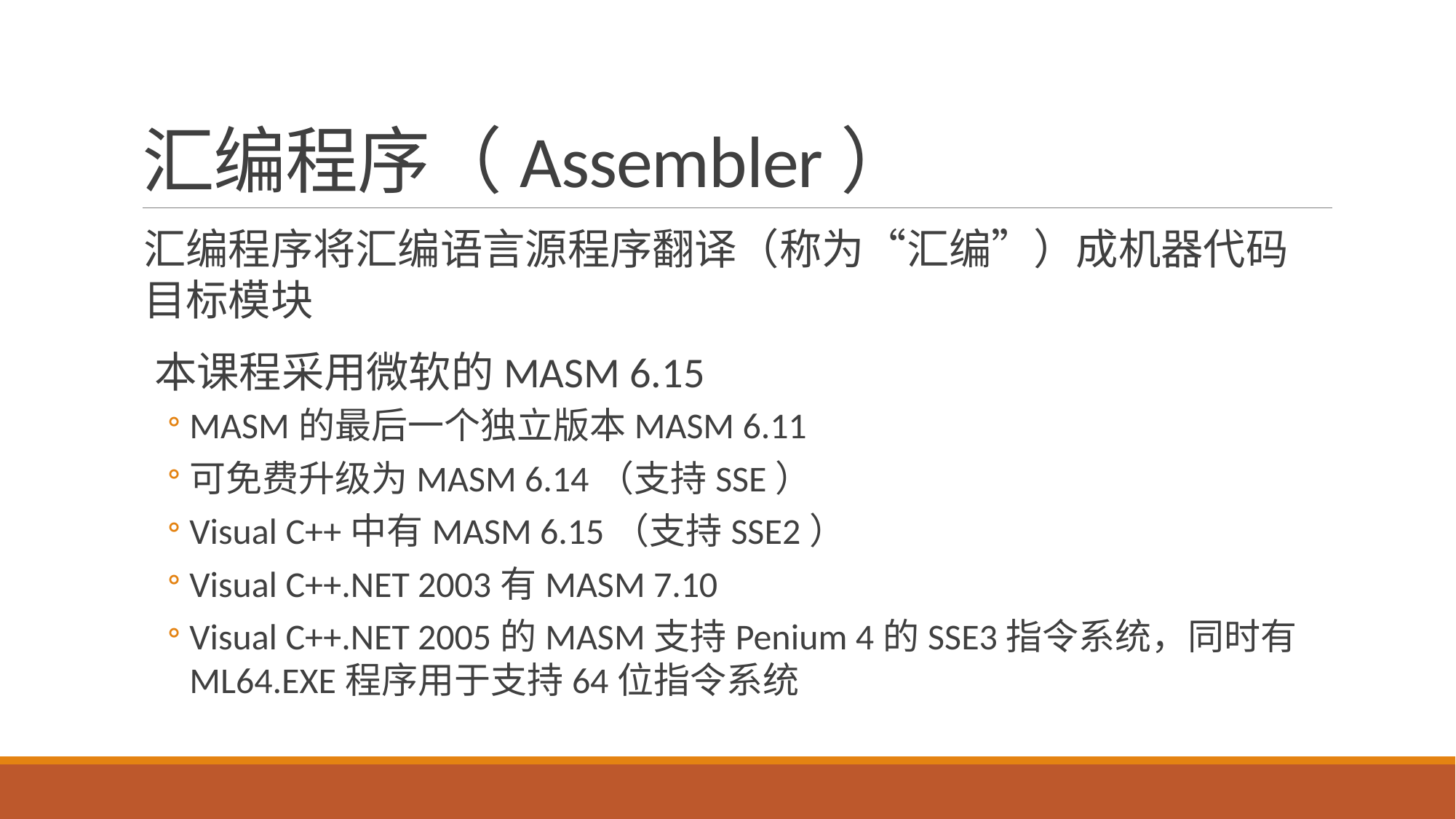

# 汇编程序（Assembler）
汇编程序将汇编语言源程序翻译（称为“汇编”）成机器代码目标模块
本课程采用微软的MASM 6.15
MASM的最后一个独立版本MASM 6.11
可免费升级为MASM 6.14（支持SSE）
Visual C++中有MASM 6.15（支持SSE2）
Visual C++.NET 2003有MASM 7.10
Visual C++.NET 2005的MASM支持Penium 4的SSE3指令系统，同时有ML64.EXE程序用于支持64位指令系统